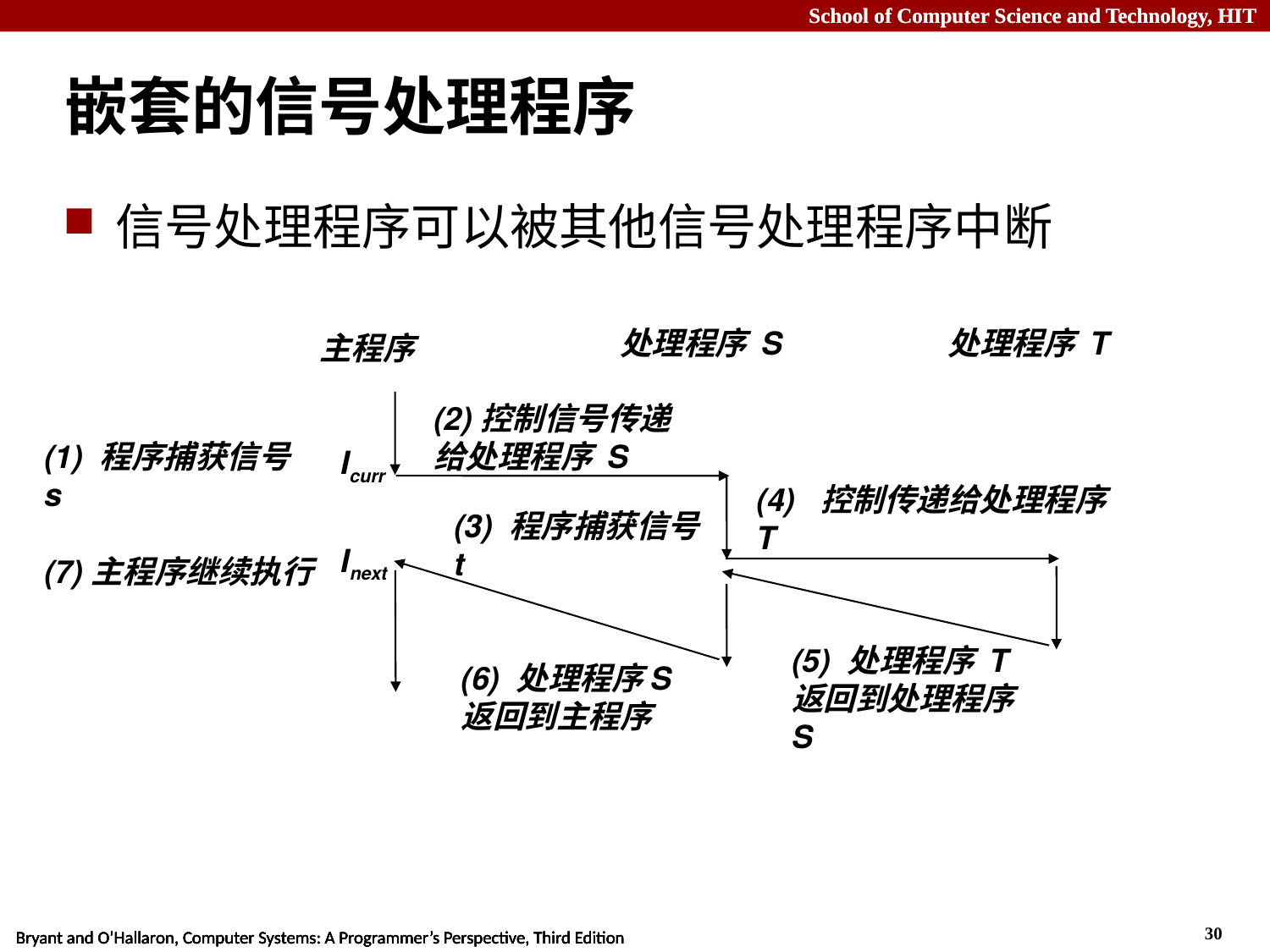

# 嵌套的信号处理程序
信号处理程序可以被其他信号处理程序中断
 处理程序 S
 处理程序 T
主程序

(2)控制信号传递给处理程序 S
(1) 程序捕获信号 s
Icurr
(4)  控制传递给处理程序 T

(3) 程序捕获信号 t
Inext
(7)主程序继续执行

(5) 处理程序 T返回到处理程序 S
(6) 处理程序S
返回到主程序